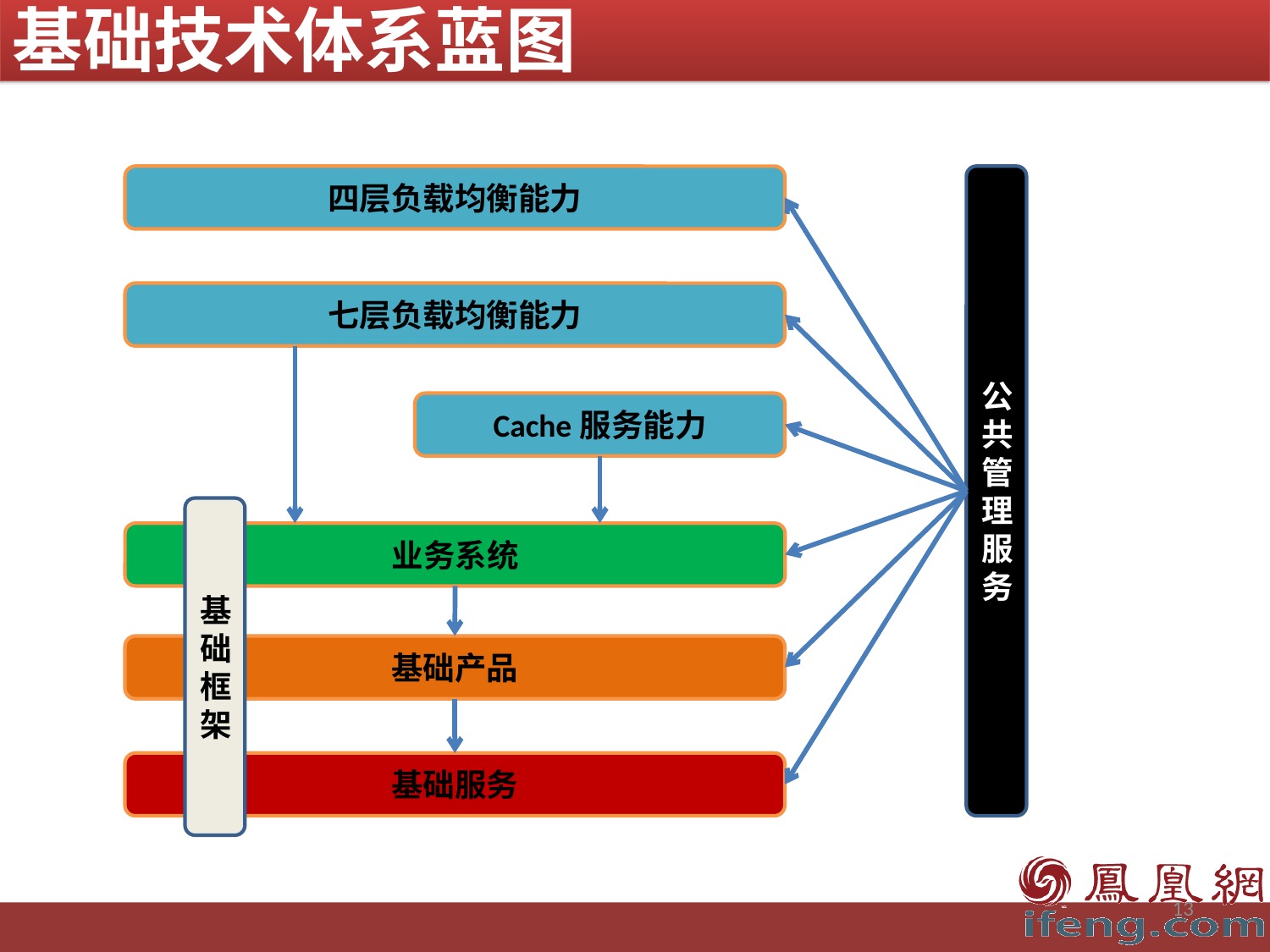

基础技术体系蓝图
四层负载均衡能力
公共管理服务
七层负载均衡能力
Cache服务能力
基础框架
业务系统
基础产品
基础服务
13